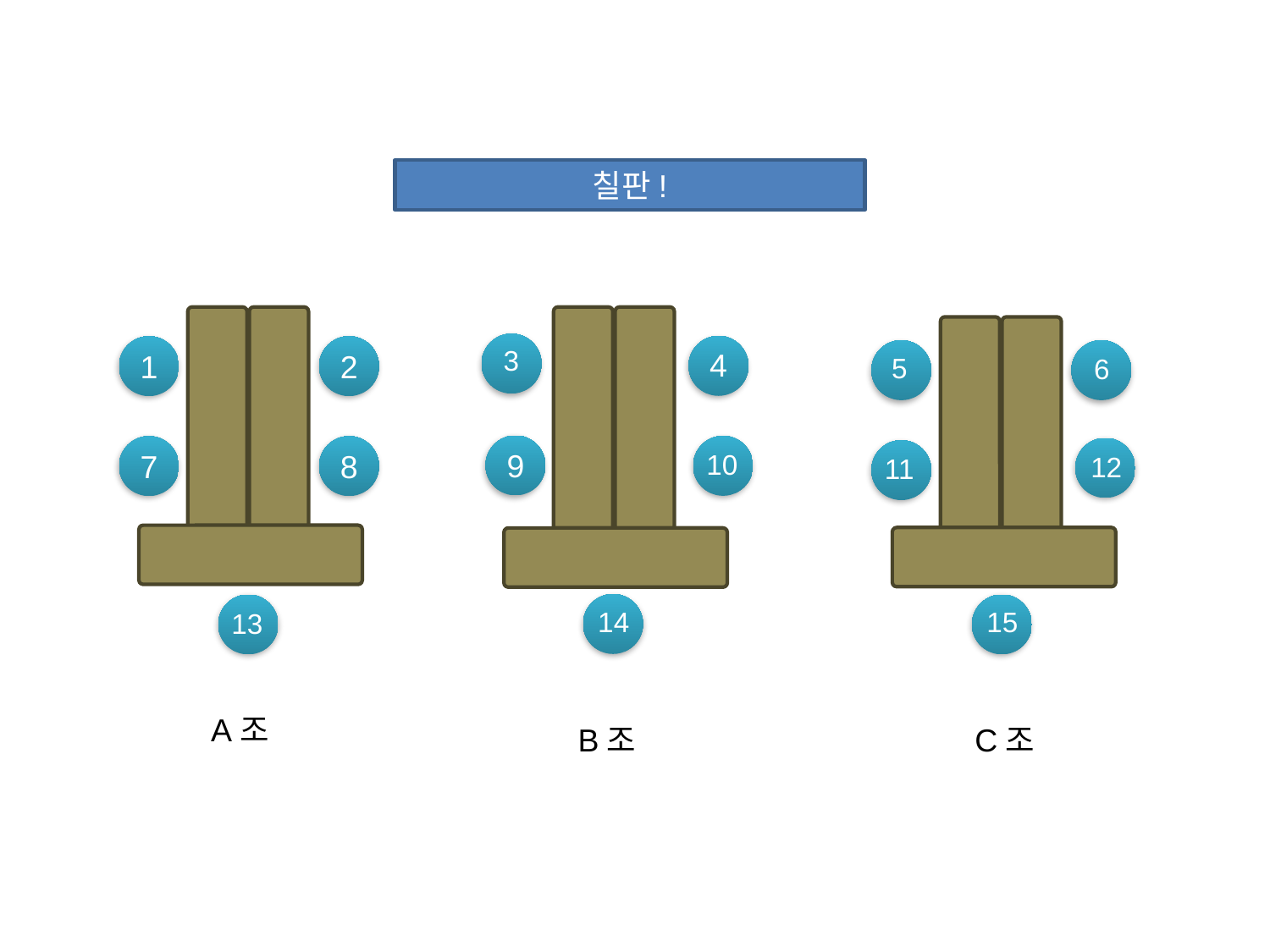

칠판!

1
2
3
4

5
6
9

7
8

10

12
11

14
15
13
18
A조
B조
C조